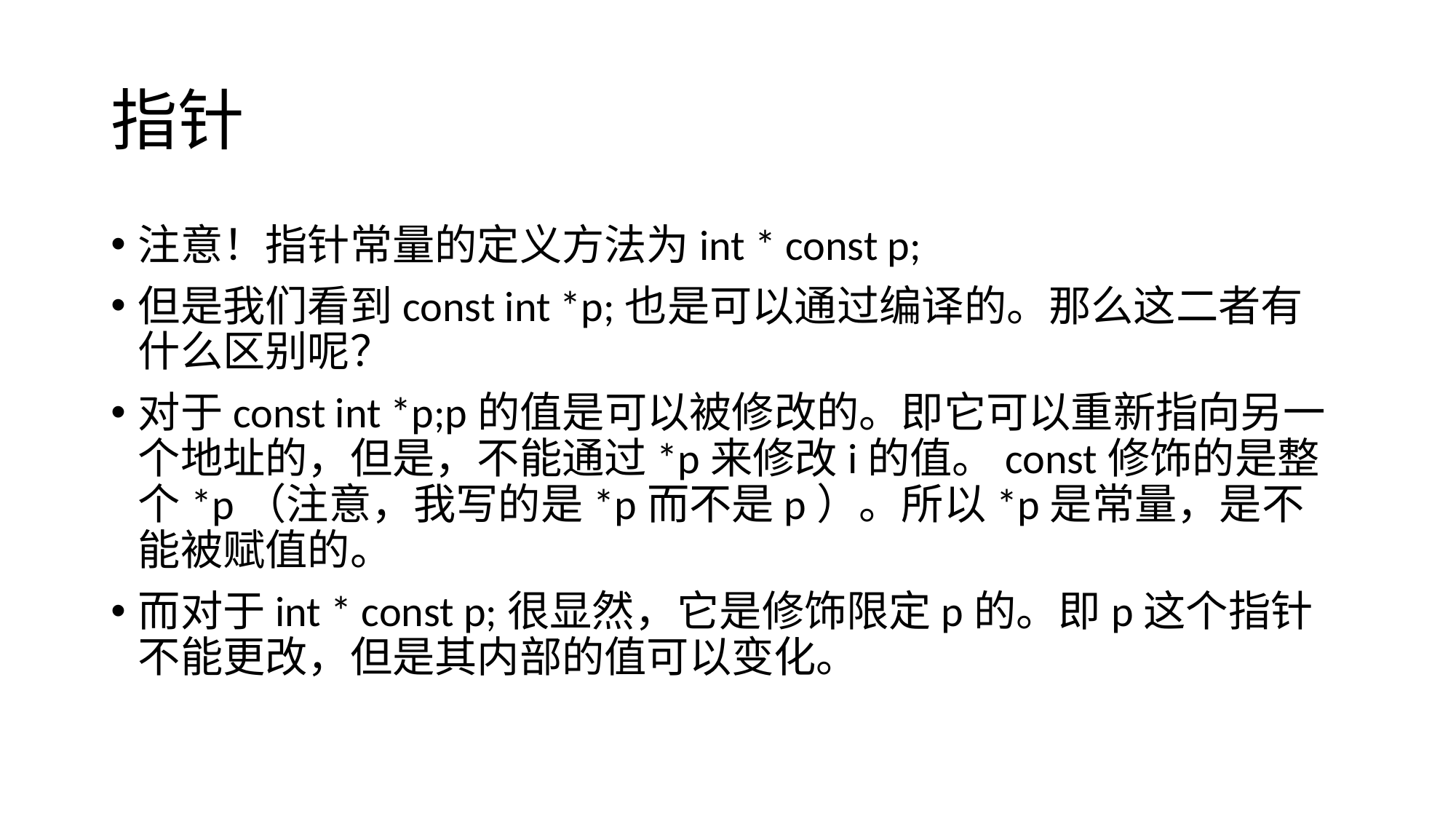

# 指针
注意！指针常量的定义方法为int * const p;
但是我们看到const int *p;也是可以通过编译的。那么这二者有什么区别呢？
对于const int *p;p的值是可以被修改的。即它可以重新指向另一个地址的，但是，不能通过*p来修改i的值。const修饰的是整个*p（注意，我写的是*p而不是p）。所以*p是常量，是不能被赋值的。
而对于int * const p;很显然，它是修饰限定p的。即p这个指针不能更改，但是其内部的值可以变化。